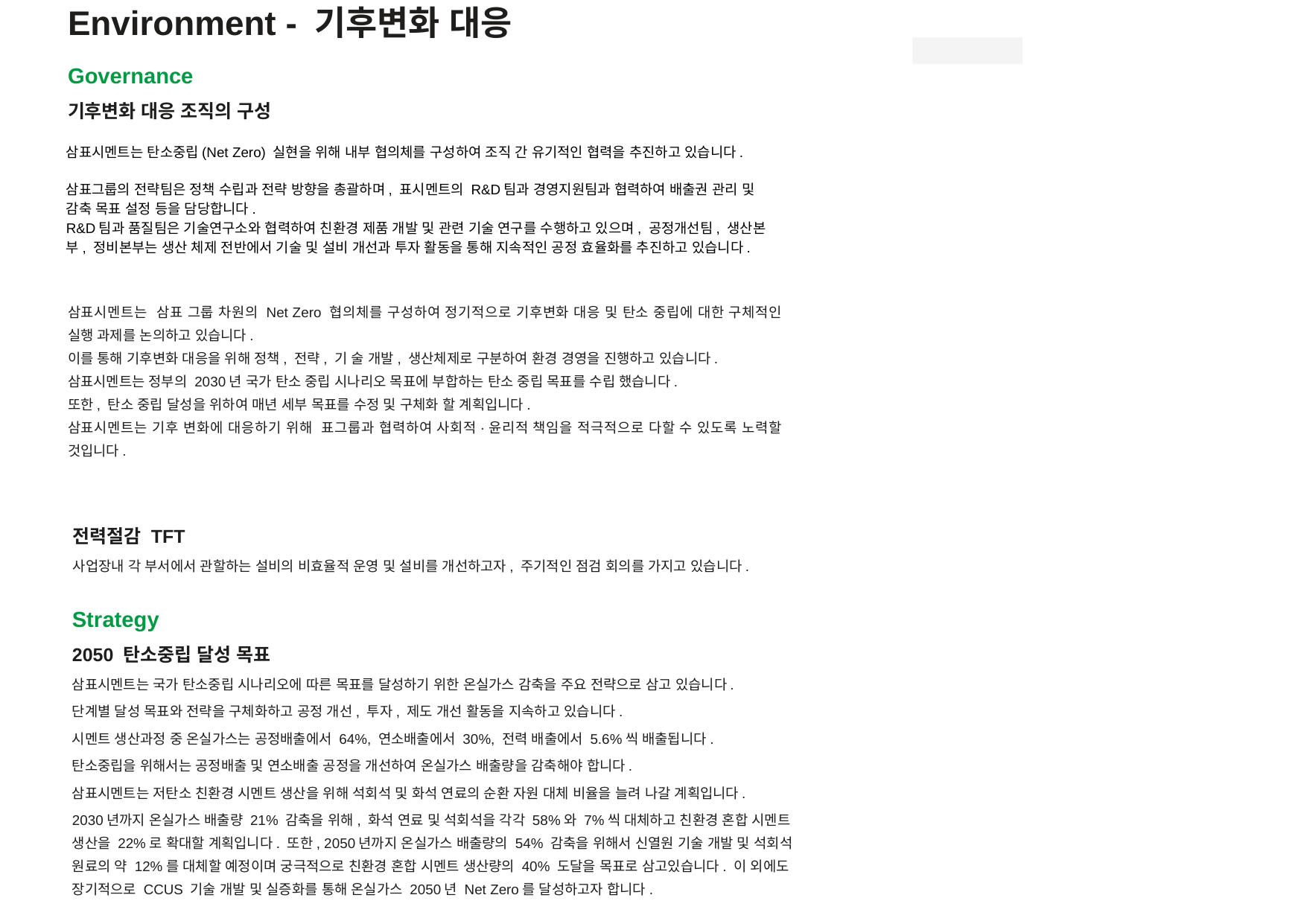

Environment - 기후변화 대응
Governance
기후변화 대응 조직의 구성
삼표시멘트는 탄소중립(Net Zero) 실현을 위해 내부 협의체를 구성하여 조직 간 유기적인 협력을 추진하고 있습니다.
삼표그룹의 전략팀은 정책 수립과 전략 방향을 총괄하며, 표시멘트의 R&D팀과 경영지원팀과 협력하여 배출권 관리 및 감축 목표 설정 등을 담당합니다.
R&D팀과 품질팀은 기술연구소와 협력하여 친환경 제품 개발 및 관련 기술 연구를 수행하고 있으며, 공정개선팀, 생산본부, 정비본부는 생산 체제 전반에서 기술 및 설비 개선과 투자 활동을 통해 지속적인 공정 효율화를 추진하고 있습니다.

삼표시멘트는  삼표 그룹 차원의 Net Zero 협의체를 구성하여 정기적으로 기후변화 대응 및 탄소 중립에 대한 구체적인 실행 과제를 논의하고 있습니다.
이를 통해 기후변화 대응을 위해 정책, 전략, 기 술 개발, 생산체제로 구분하여 환경 경영을 진행하고 있습니다.
삼표시멘트는 정부의 2030년 국가 탄소 중립 시나리오 목표에 부합하는 탄소 중립 목표를 수립 했습니다.
또한, 탄소 중립 달성을 위하여 매년 세부 목표를 수정 및 구체화 할 계획입니다.
삼표시멘트는 기후 변화에 대응하기 위해  표그룹과 협력하여 사회적·윤리적 책임을 적극적으로 다할 수 있도록 노력할 것입니다.
전력절감 TFT
사업장내 각 부서에서 관할하는 설비의 비효율적 운영 및 설비를 개선하고자, 주기적인 점검 회의를 가지고 있습니다.
Strategy
2050 탄소중립 달성 목표
삼표시멘트는 국가 탄소중립 시나리오에 따른 목표를 달성하기 위한 온실가스 감축을 주요 전략으로 삼고 있습니다.
단계별 달성 목표와 전략을 구체화하고 공정 개선, 투자, 제도 개선 활동을 지속하고 있습니다.
시멘트 생산과정 중 온실가스는 공정배출에서 64%, 연소배출에서 30%, 전력 배출에서 5.6%씩 배출됩니다.
탄소중립을 위해서는 공정배출 및 연소배출 공정을 개선하여 온실가스 배출량을 감축해야 합니다.
삼표시멘트는 저탄소 친환경 시멘트 생산을 위해 석회석 및 화석 연료의 순환 자원 대체 비율을 늘려 나갈 계획입니다.
2030년까지 온실가스 배출량 21% 감축을 위해, 화석 연료 및 석회석을 각각 58%와 7%씩 대체하고 친환경 혼합 시멘트 생산을 22%로 확대할 계획입니다. 또한, 2050년까지 온실가스 배출량의 54% 감축을 위해서 신열원 기술 개발 및 석회석 원료의 약 12%를 대체할 예정이며 궁극적으로 친환경 혼합 시멘트 생산량의 40% 도달을 목표로 삼고있습니다. 이 외에도 장기적으로 CCUS 기술 개발 및 실증화를 통해 온실가스 2050년 Net Zero를 달성하고자 합니다.